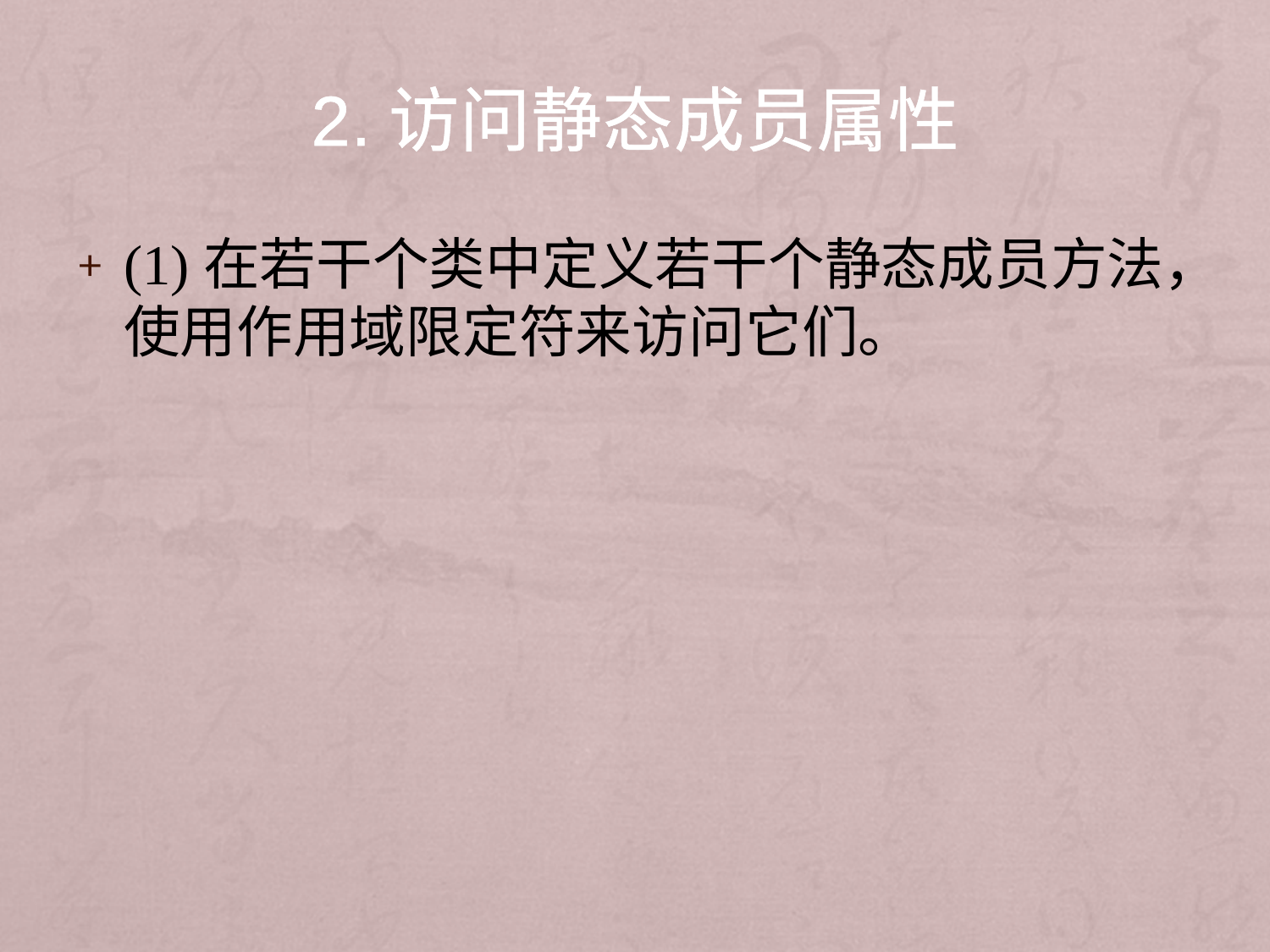

# 2.访问静态成员属性
(1)在若干个类中定义若干个静态成员方法，使用作用域限定符来访问它们。